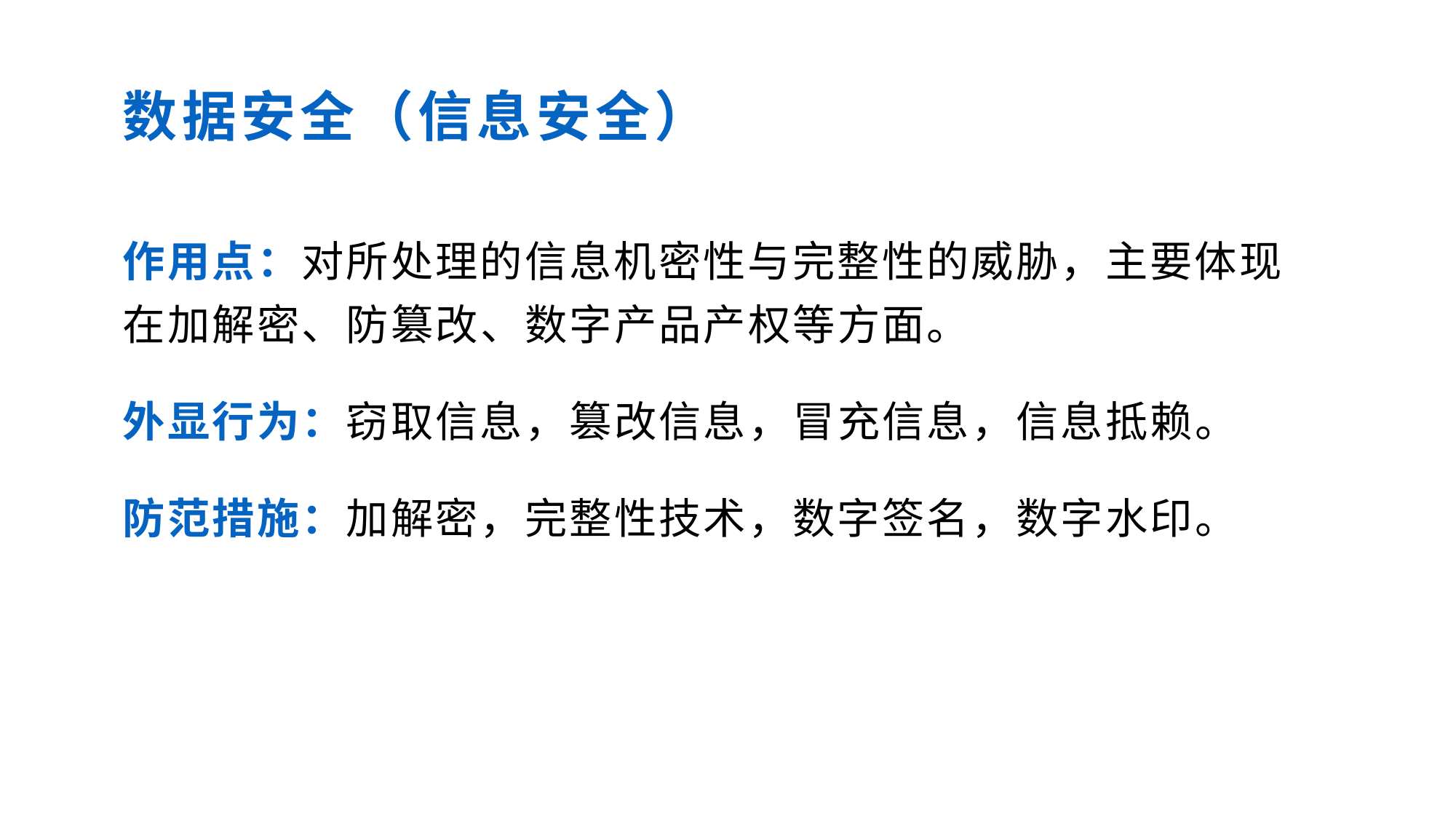

# 数据安全（信息安全）
作用点：对所处理的信息机密性与完整性的威胁，主要体现在加解密、防篡改、数字产品产权等方面。
外显行为：窃取信息，篡改信息，冒充信息，信息抵赖。
防范措施：加解密，完整性技术，数字签名，数字水印。